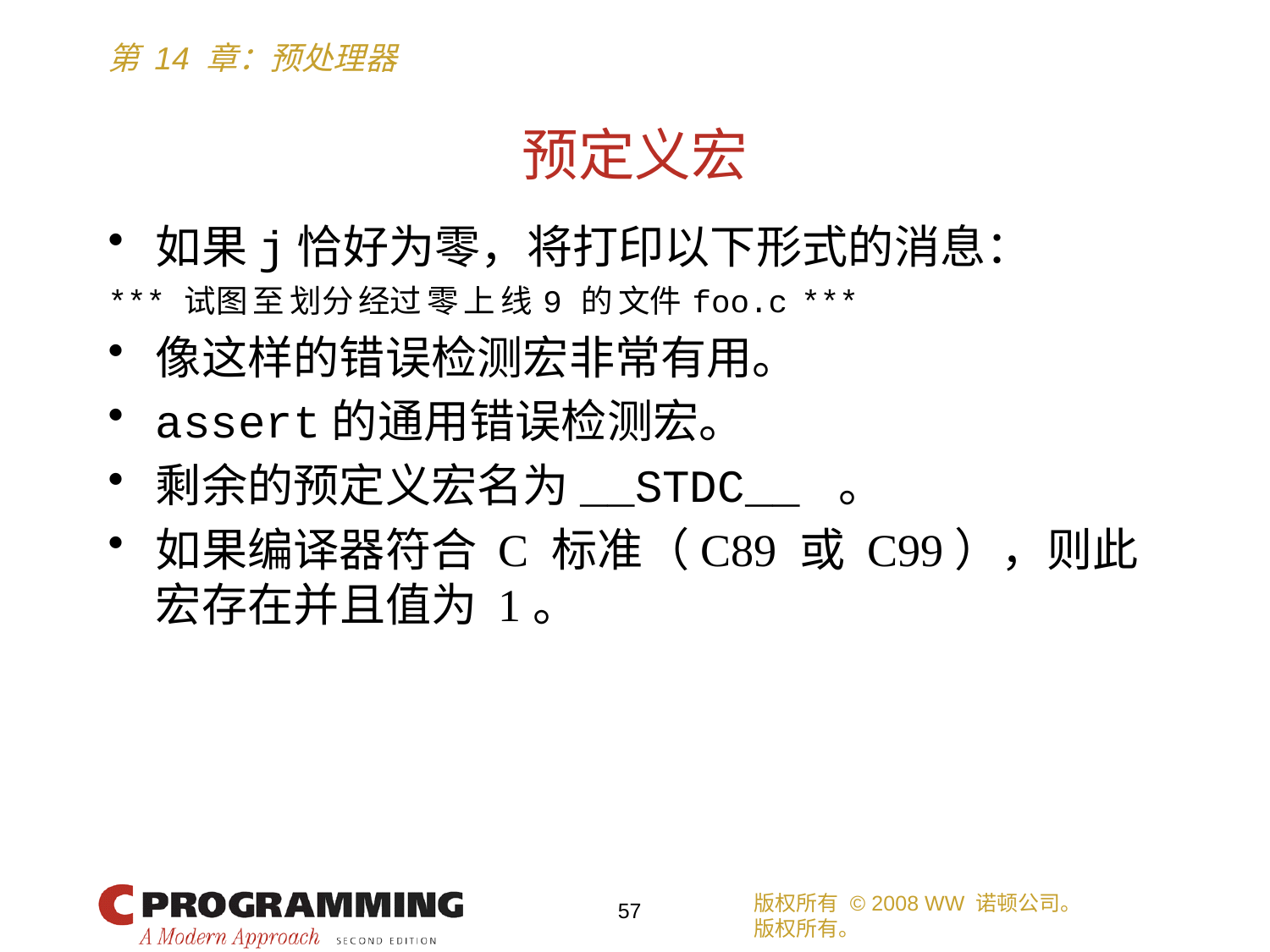

# 预定义宏
如果j恰好为零，将打印以下形式的消息：
*** 试图 至 划分 经过 零 上 线 9 的 文件 foo.c ***
像这样的错误检测宏非常有用。
assert的通用错误检测宏。
剩余的预定义宏名为__STDC__ 。
如果编译器符合 C 标准（C89 或 C99），则此宏存在并且值为 1。
版权所有 © 2008 WW 诺顿公司。
版权所有。
57